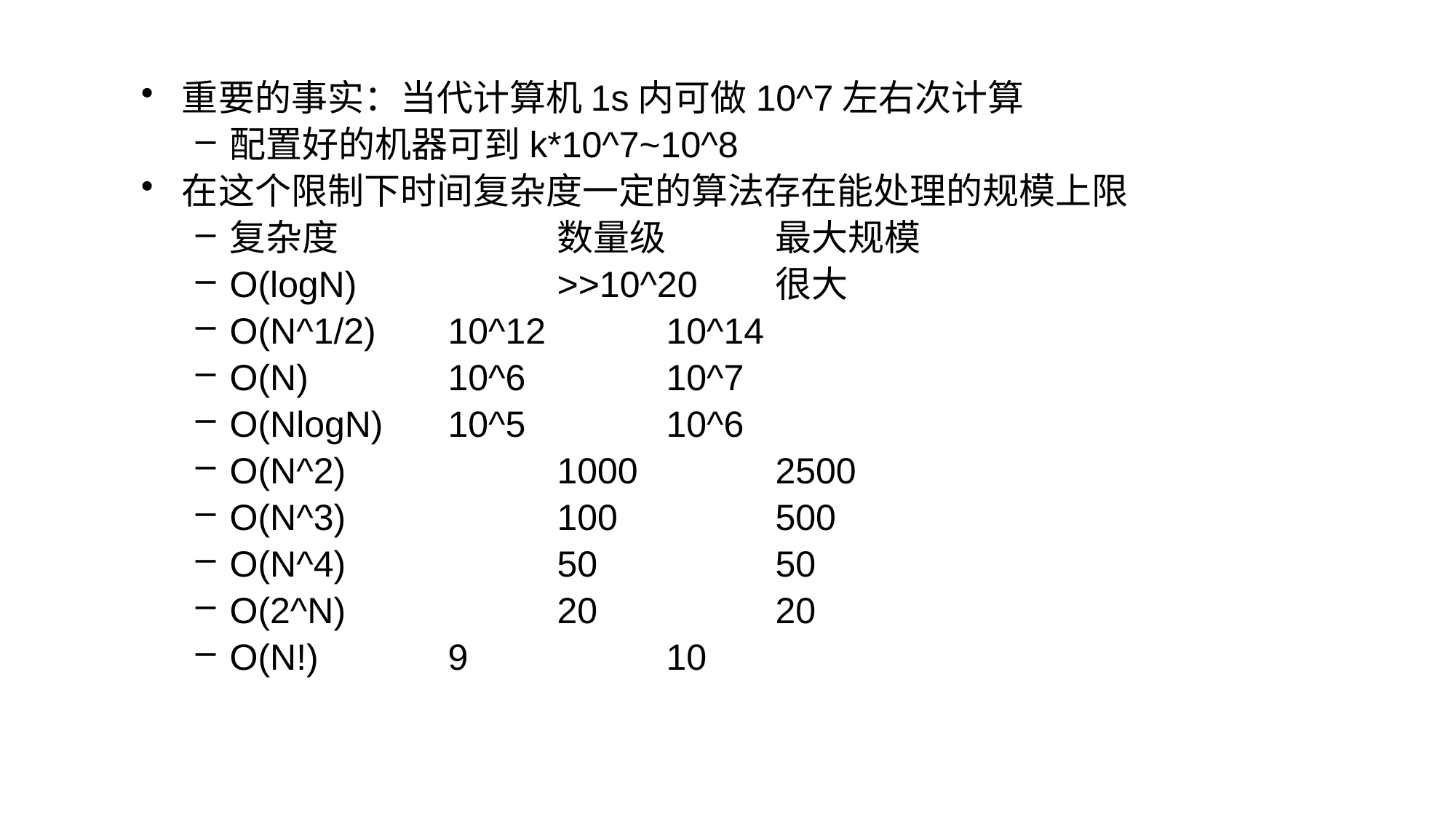

重要的事实：当代计算机1s内可做10^7左右次计算
配置好的机器可到k*10^7~10^8
在这个限制下时间复杂度一定的算法存在能处理的规模上限
复杂度		数量级	最大规模
O(logN)		>>10^20	很大
O(N^1/2)	10^12		10^14
O(N)		10^6		10^7
O(NlogN)	10^5		10^6
O(N^2)		1000		2500
O(N^3)		100		500
O(N^4)		50		50
O(2^N)		20		20
O(N!)		9		10